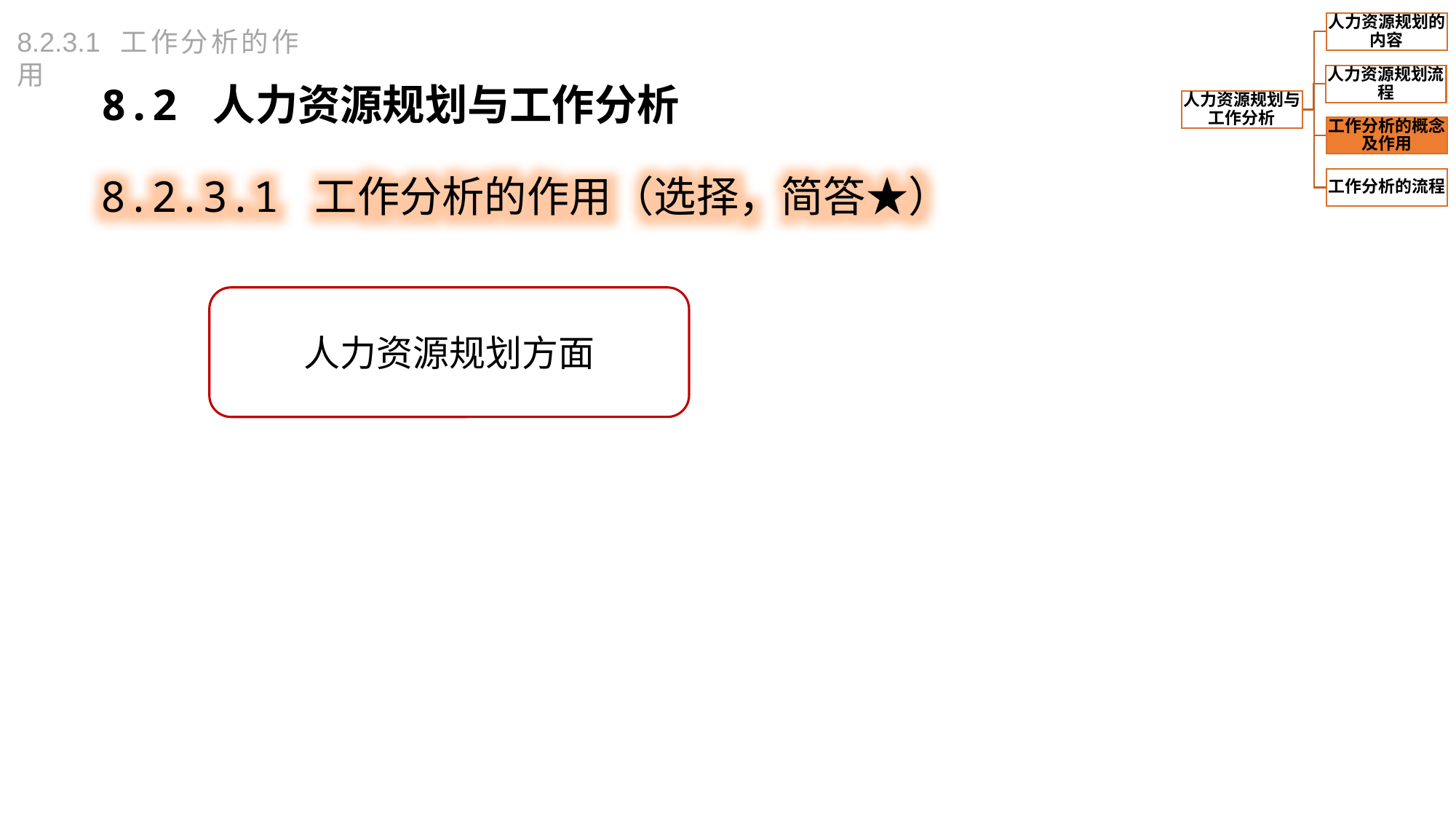

人力资源规划与工作分析
人力资源规划的内容
人力资源规划流程
工作分析的概念及作用
工作分析的流程
8.2.3.1 工作分析的作用
8.2 人力资源规划与工作分析
8.2.3.1 工作分析的作用（选择，简答★）
人力资源规划方面